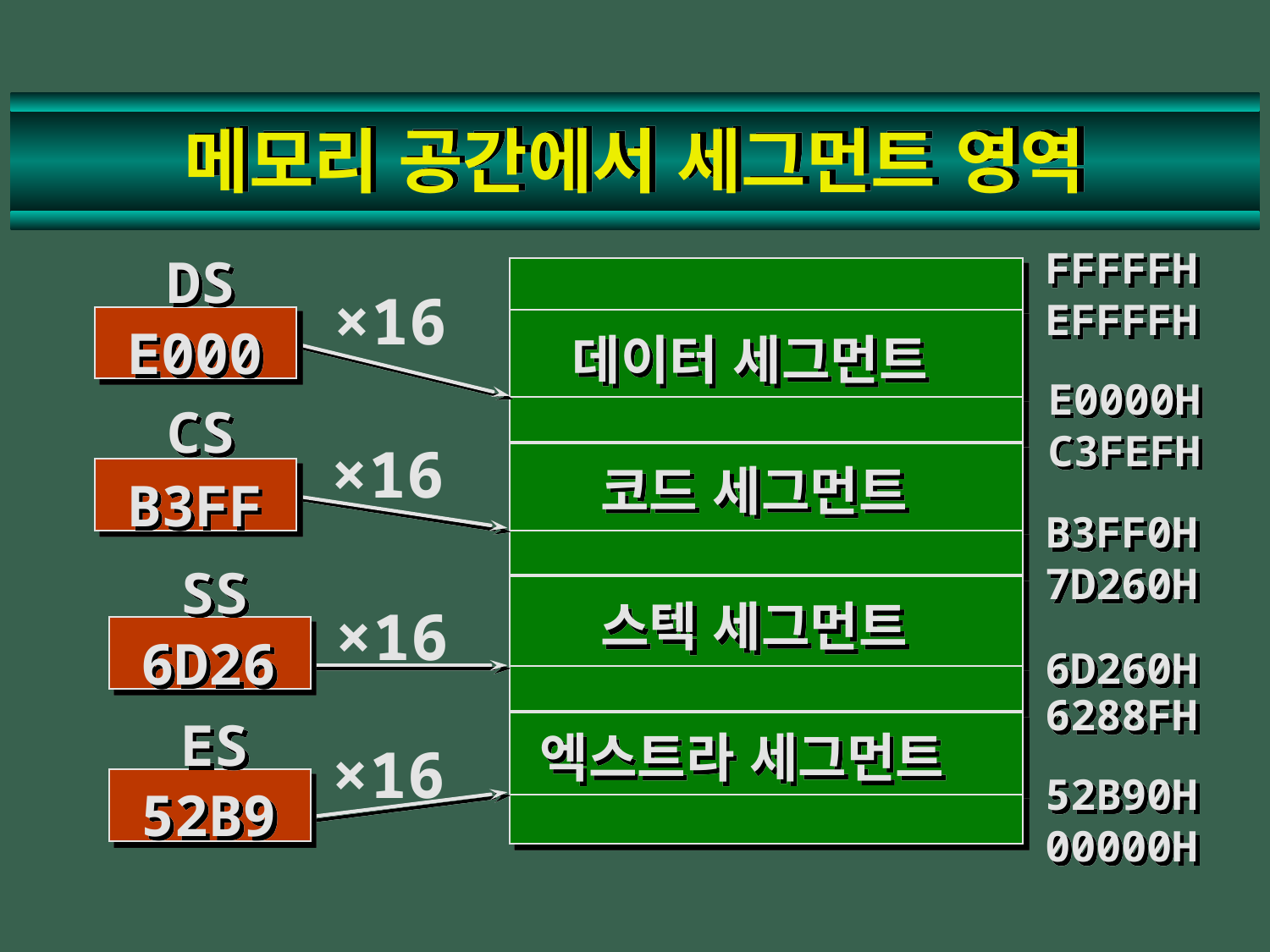

# 메모리 공간에서 세그먼트 영역
FFFFFH
DS

×16
EFFFFH

E000
데이터 세그먼트

E0000H
CS

C3FEFH
×16

코드 세그먼트

B3FF

B3FF0H

SS
7D260H

스텍 세그먼트
×16

6D26
6D260H

6288FH
ES

엑스트라 세그먼트
×16
52B90H

52B9

00000H